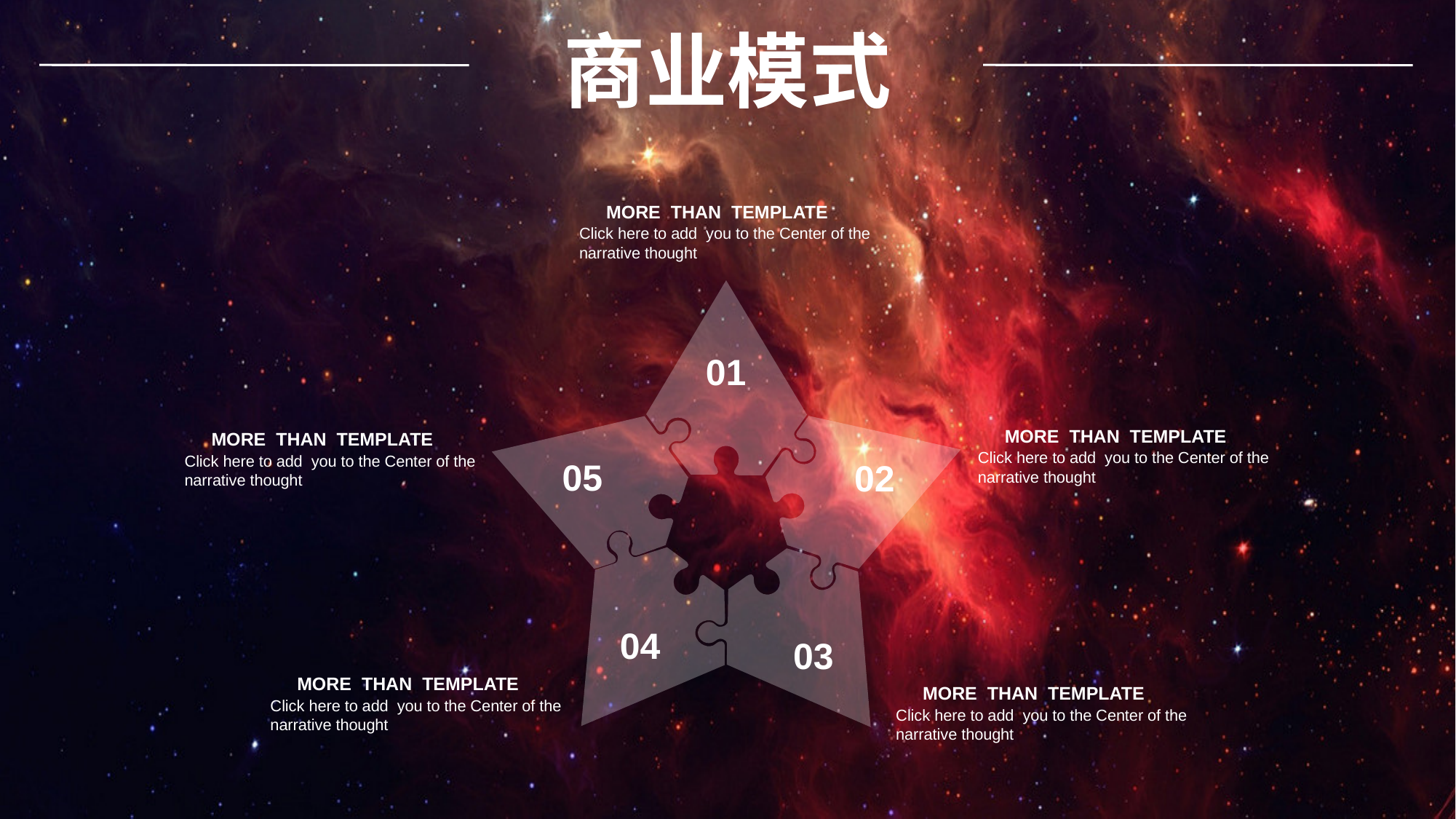

商业模式
    MORE  THAN  TEMPLATE
Click here to add  you to the Center of the
narrative thought

01

05

02
    MORE  THAN  TEMPLATE
Click here to add  you to the Center of the
narrative thought

    MORE  THAN  TEMPLATE
Click here to add  you to the Center of the
narrative thought

04

03
    MORE  THAN  TEMPLATE
Click here to add  you to the Center of the
narrative thought

    MORE  THAN  TEMPLATE
Click here to add  you to the Center of the
narrative thought